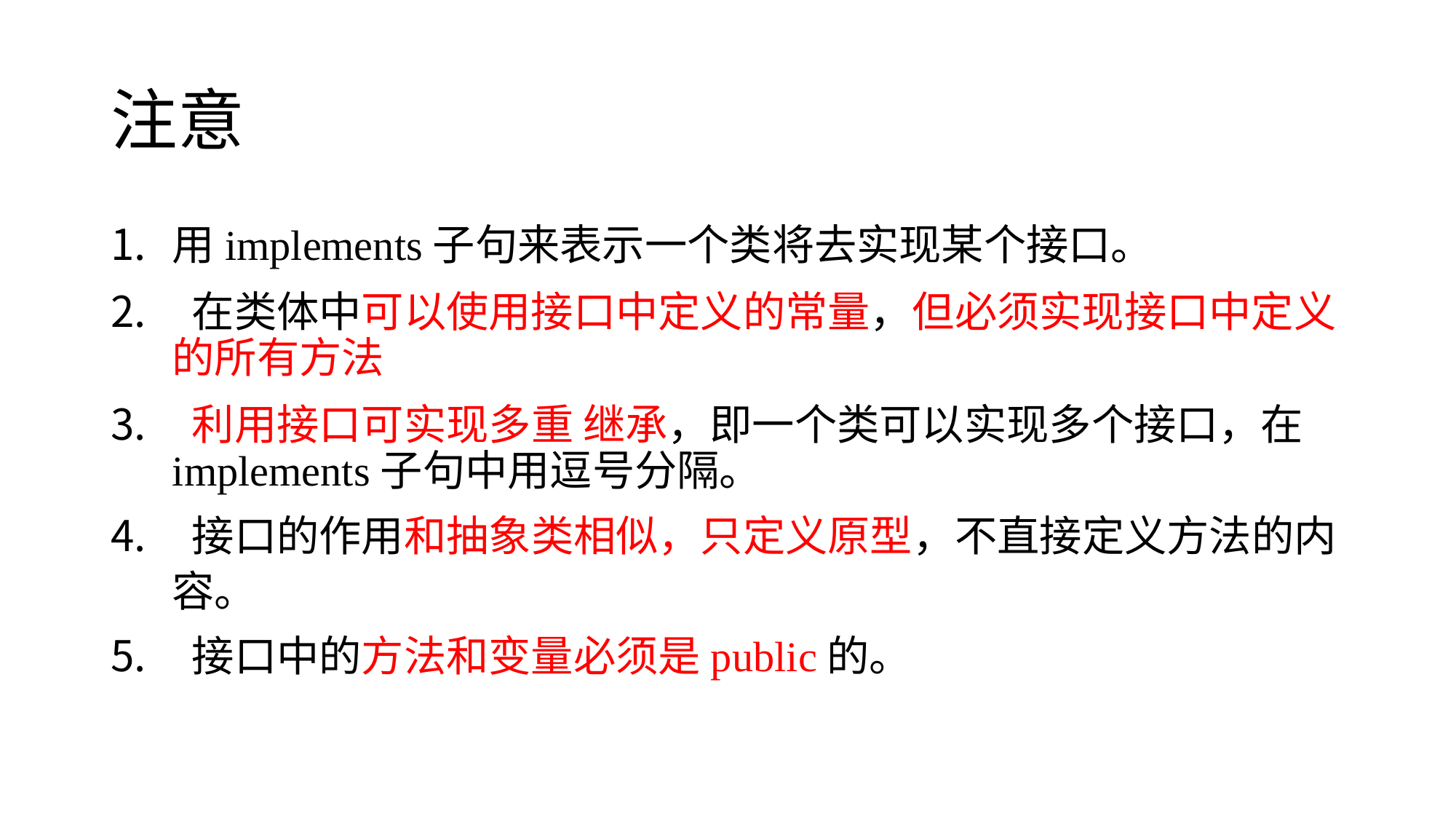

# 注意
用implements子句来表示一个类将去实现某个接口。
 在类体中可以使用接口中定义的常量，但必须实现接口中定义的所有方法
 利用接口可实现多重 继承，即一个类可以实现多个接口，在implements子句中用逗号分隔。
 接口的作用和抽象类相似，只定义原型，不直接定义方法的内容。
 接口中的方法和变量必须是public的。